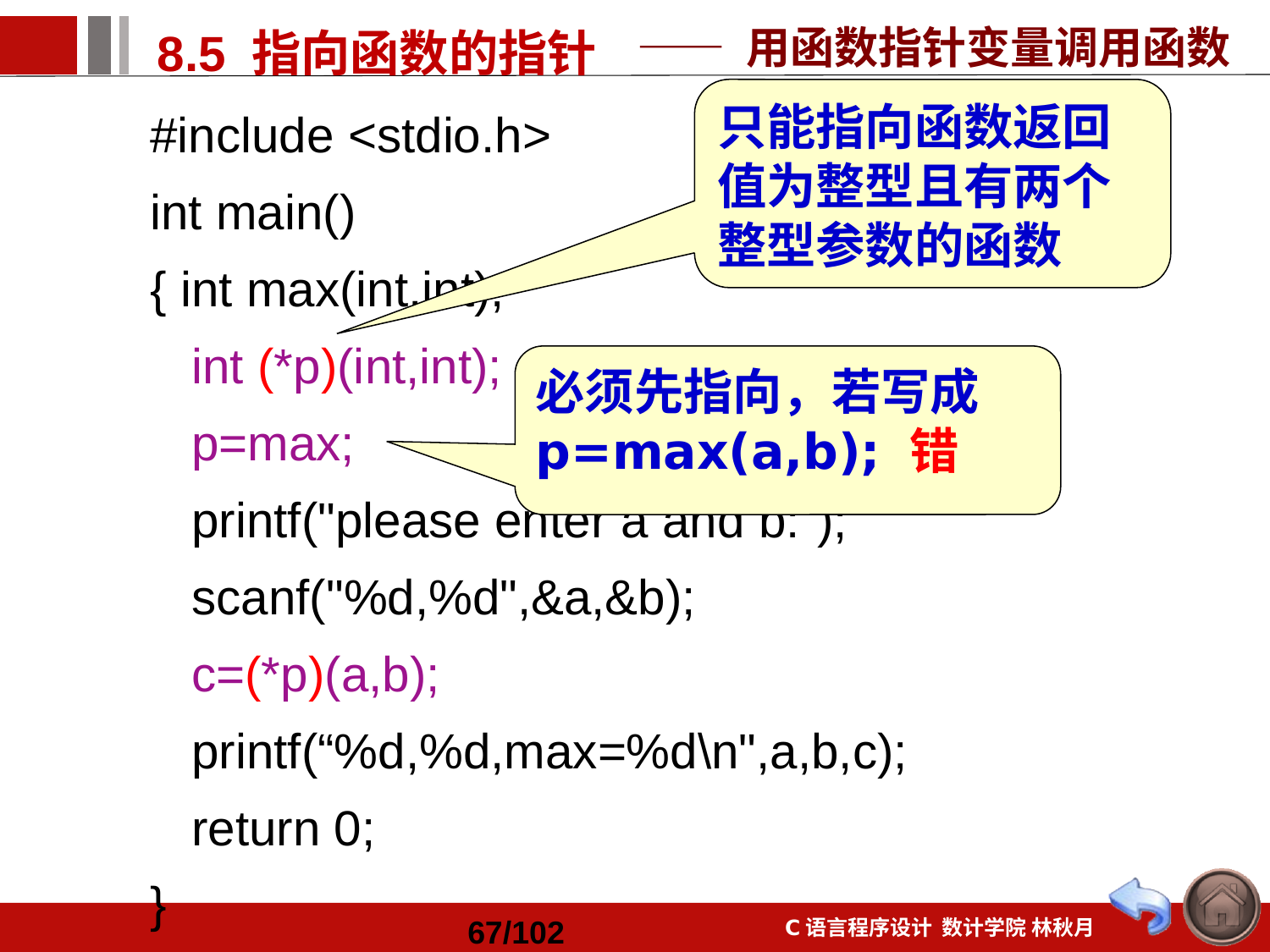

—— 用函数指针变量调用函数
#include <stdio.h>
int main()
{ int max(int,int);
   int (*p)(int,int);  int a,b,c;
   p=max;
   printf("please enter a and b:");
   scanf("%d,%d",&a,&b);
   c=(*p)(a,b);
   printf(“%d,%d,max=%d\n",a,b,c);
   return 0;
}

只能指向函数返回值为整型且有两个整型参数的函数
必须先指向，若写成
p=max(a,b); 错